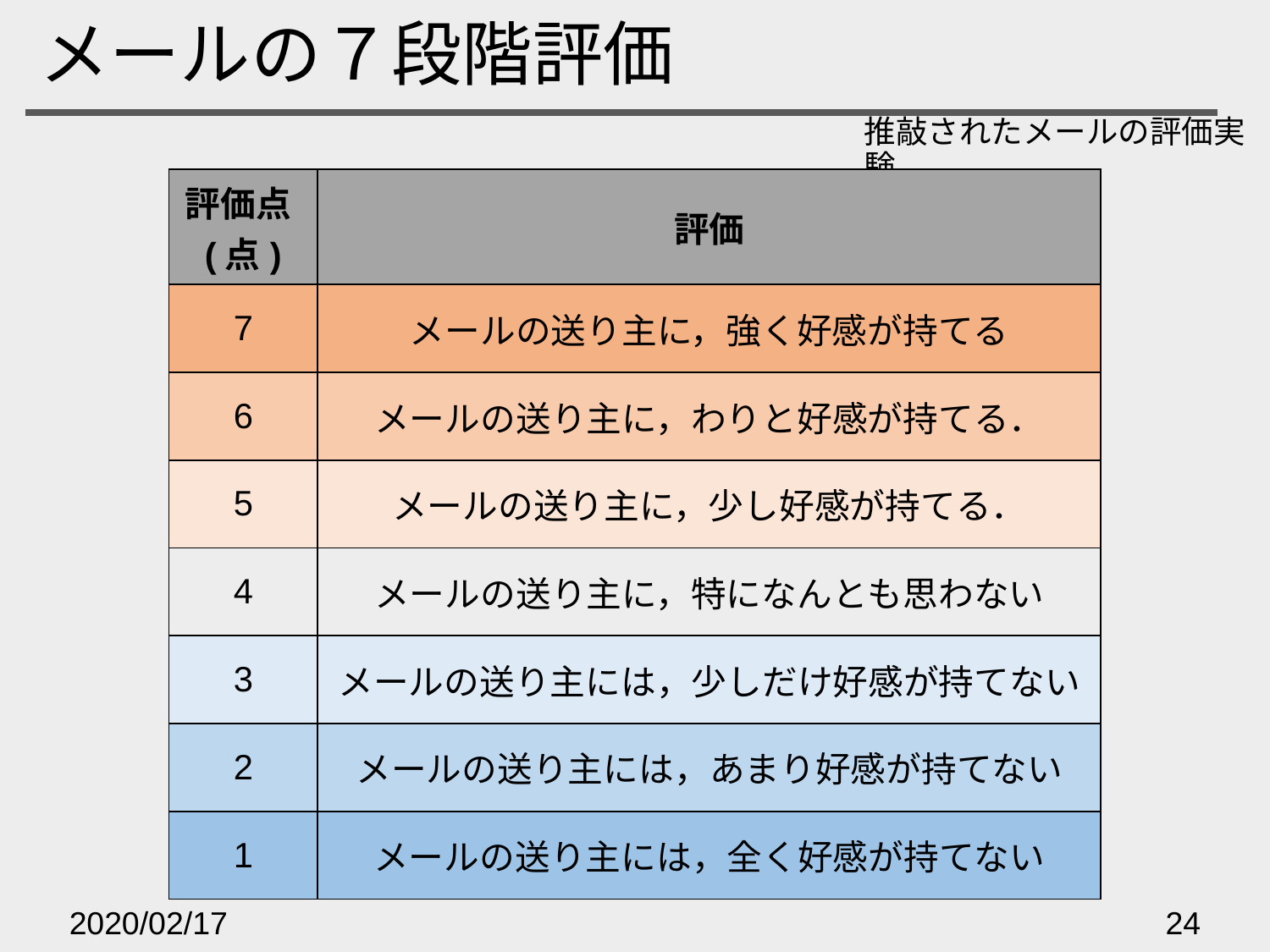

# メールの７段階評価
推敲されたメールの評価実験
| 評価点(点) | 評価 |
| --- | --- |
| 7 | メールの送り主に，強く好感が持てる |
| 6 | メールの送り主に，わりと好感が持てる． |
| 5 | メールの送り主に，少し好感が持てる． |
| 4 | メールの送り主に，特になんとも思わない |
| 3 | メールの送り主には，少しだけ好感が持てない |
| 2 | メールの送り主には，あまり好感が持てない |
| 1 | メールの送り主には，全く好感が持てない |
2020/02/17
24